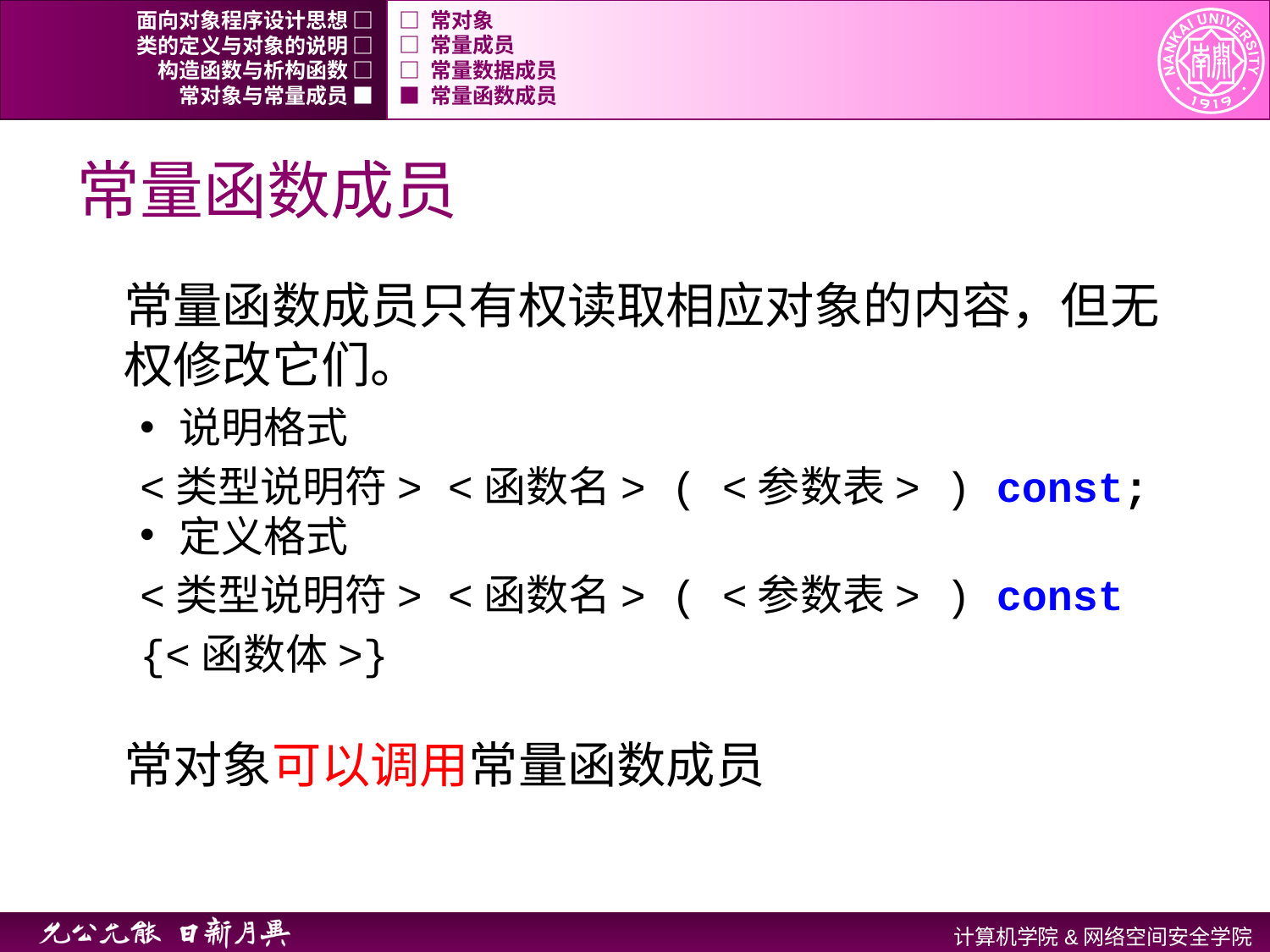

面向对象程序设计思想 □
□ 常对象
类的定义与对象的说明 □
□ 常量成员
构造函数与析构函数 □
□ 常量数据成员
常对象与常量成员 ■

■ 常量函数成员
# 常量函数成员
常量函数成员只有权读取相应对象的内容，但无权修改它们。
说明格式
<类型说明符> <函数名> ( <参数表> ) const;
定义格式
<类型说明符> <函数名> ( <参数表> ) const
{<函数体>}

	常对象可以调用常量函数成员